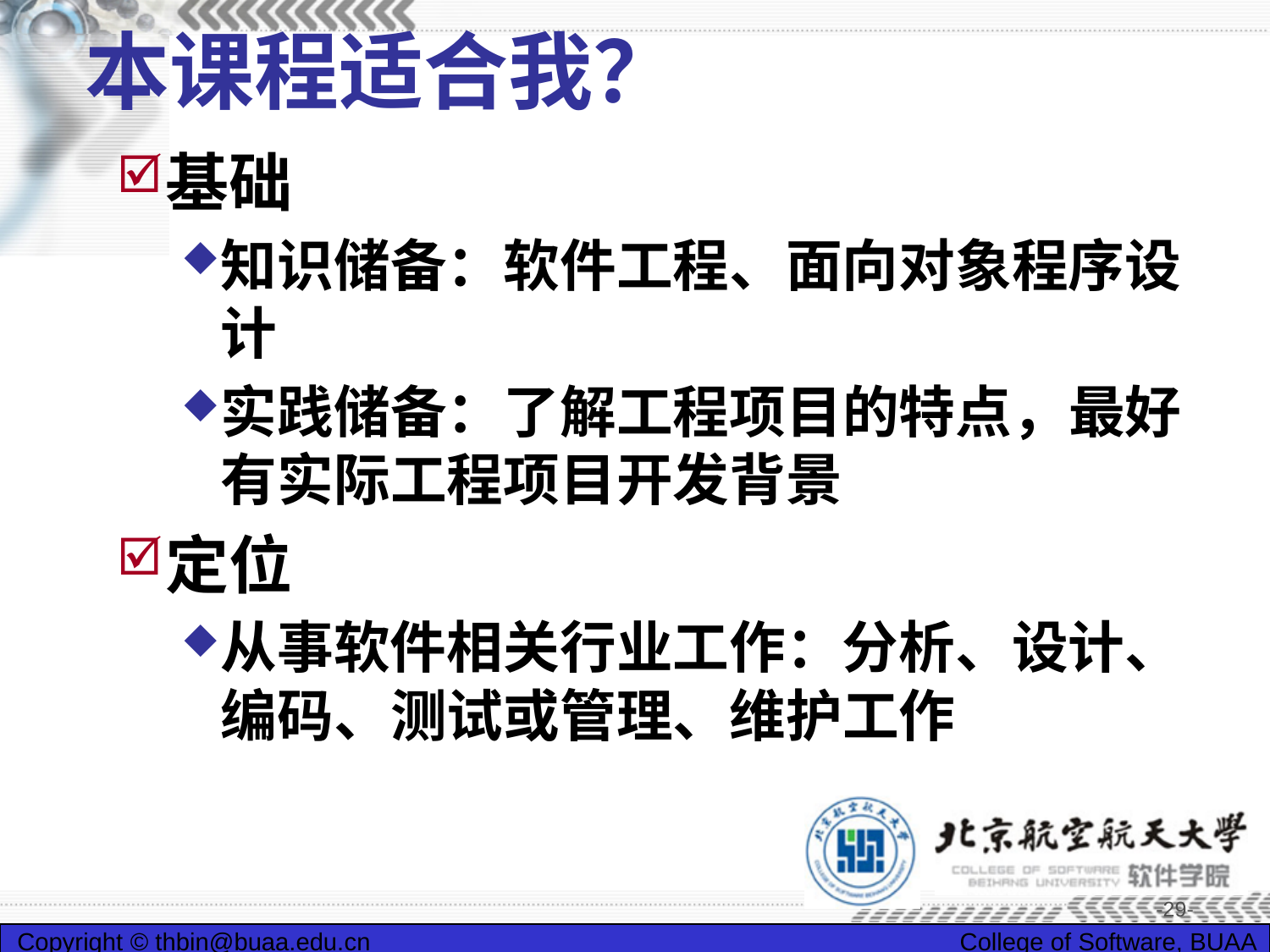

# 本课程适合我？
基础
知识储备：软件工程、面向对象程序设计
实践储备：了解工程项目的特点，最好有实际工程项目开发背景
定位
从事软件相关行业工作：分析、设计、编码、测试或管理、维护工作
-29-